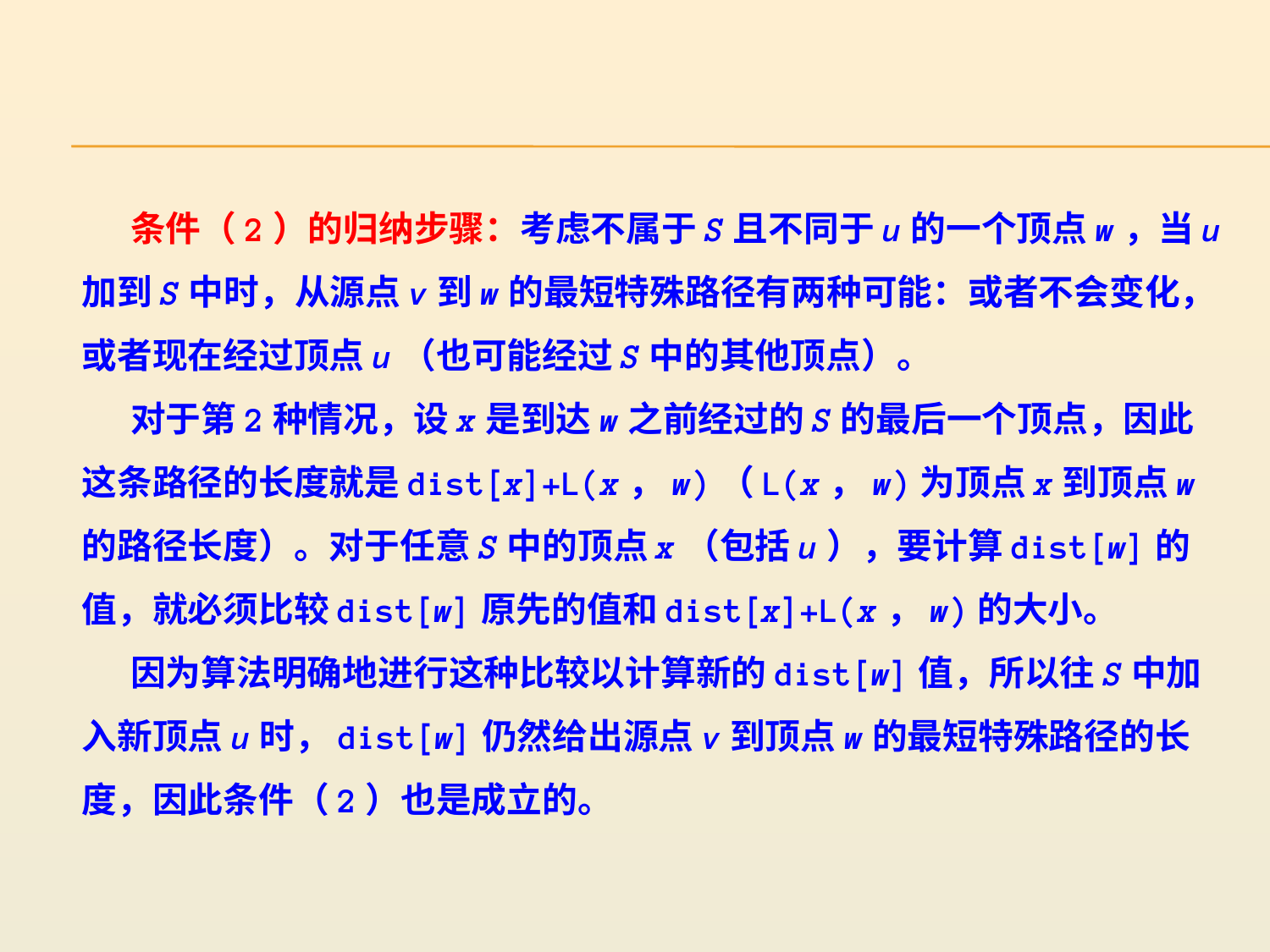

条件（2）的归纳步骤：考虑不属于S且不同于u的一个顶点w，当u加到S中时，从源点v到w的最短特殊路径有两种可能：或者不会变化，或者现在经过顶点u（也可能经过S中的其他顶点）。
     对于第2种情况，设x是到达w之前经过的S的最后一个顶点，因此这条路径的长度就是dist[x]+L(x，w)（L(x，w)为顶点x到顶点w的路径长度）。对于任意S中的顶点x（包括u），要计算dist[w]的值，就必须比较dist[w]原先的值和dist[x]+L(x，w)的大小。
     因为算法明确地进行这种比较以计算新的dist[w]值，所以往S中加入新顶点u时，dist[w]仍然给出源点v到顶点w的最短特殊路径的长度，因此条件（2）也是成立的。